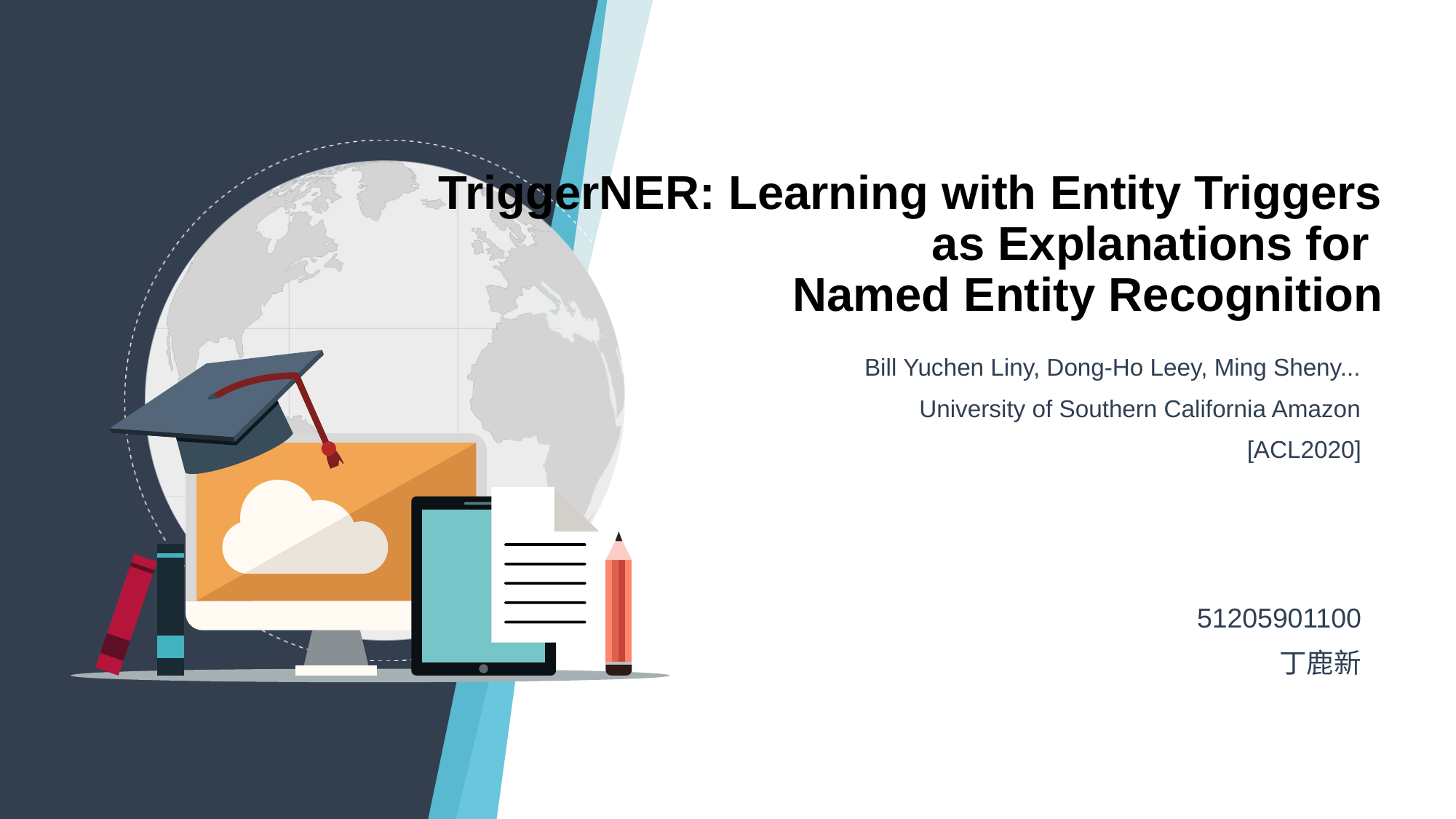

# TriggerNER: Learning with Entity Triggers as Explanations for Named Entity Recognition
Bill Yuchen Liny, Dong-Ho Leey, Ming Sheny...
University of Southern California Amazon
[ACL2020]
51205901100
丁鹿新